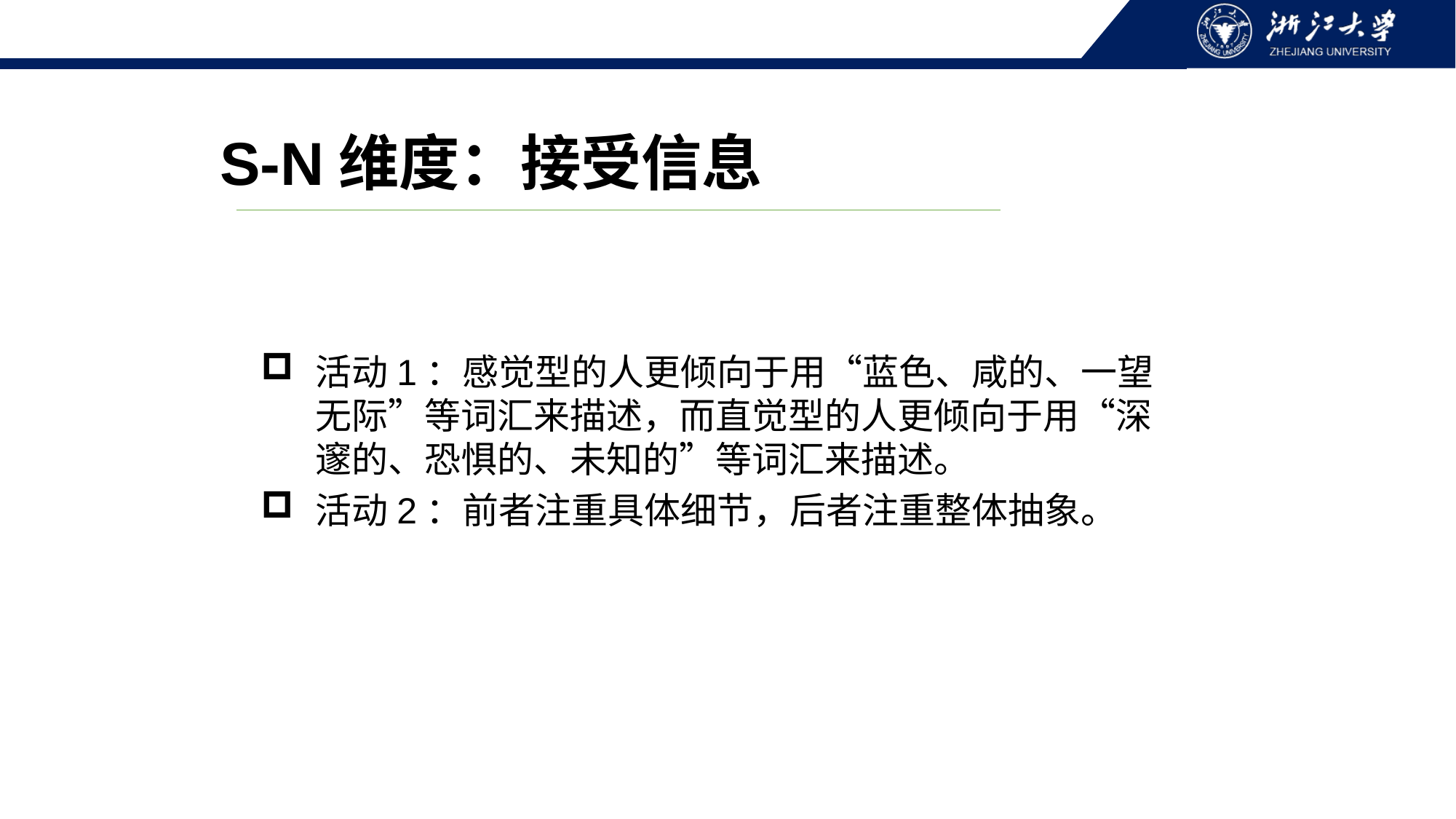

S-N维度：接受信息
活动1：感觉型的人更倾向于用“蓝色、咸的、一望无际”等词汇来描述，而直觉型的人更倾向于用“深邃的、恐惧的、未知的”等词汇来描述。
活动2：前者注重具体细节，后者注重整体抽象。